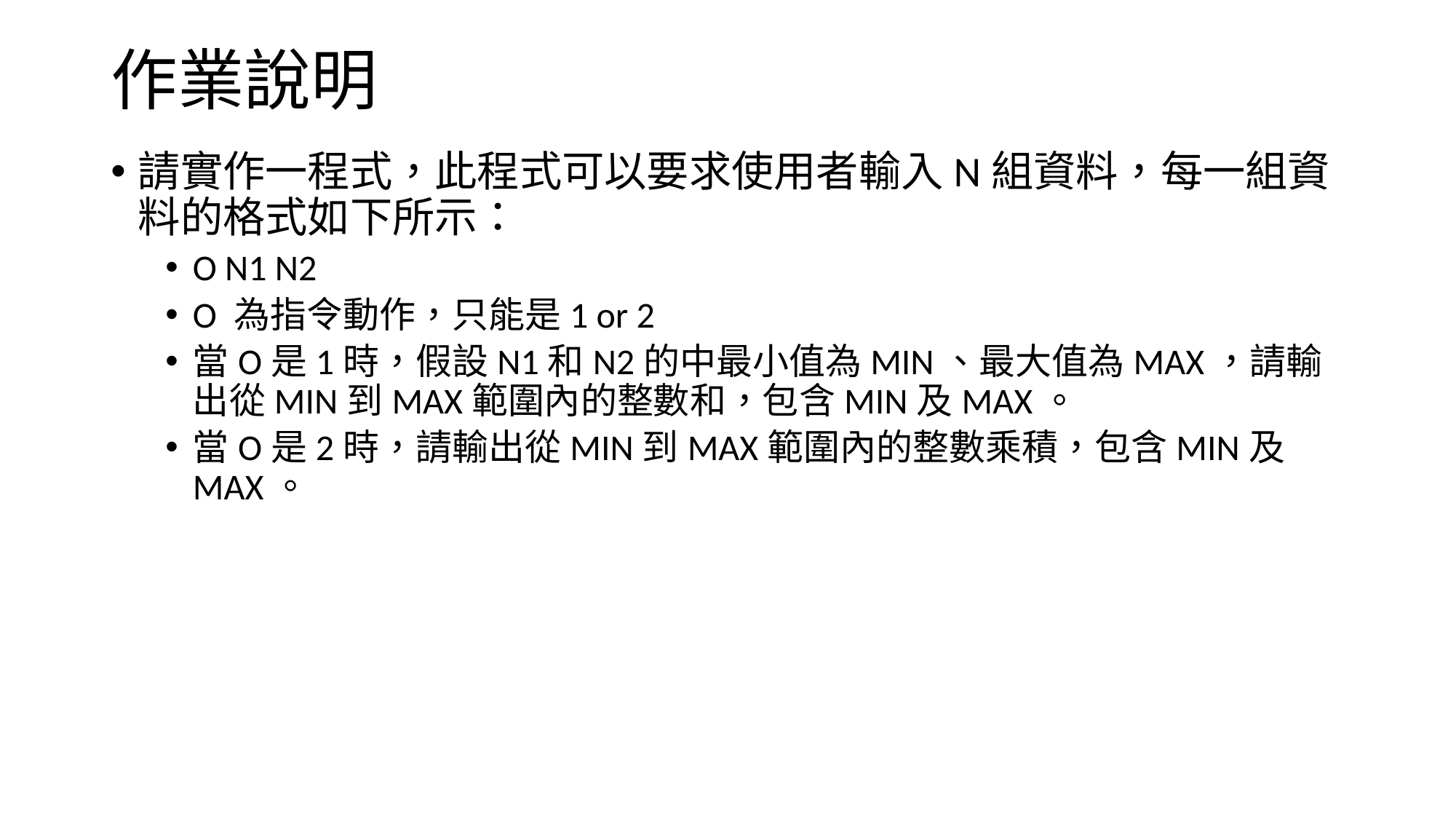

# 作業說明
請實作一程式，此程式可以要求使用者輸入N組資料，每一組資料的格式如下所示：
O N1 N2
O 為指令動作，只能是1 or 2
當O是1時，假設N1和N2的中最小值為MIN、最大值為MAX，請輸出從MIN到MAX範圍內的整數和，包含MIN及MAX。
當O是2時，請輸出從MIN到MAX範圍內的整數乘積，包含MIN及MAX。